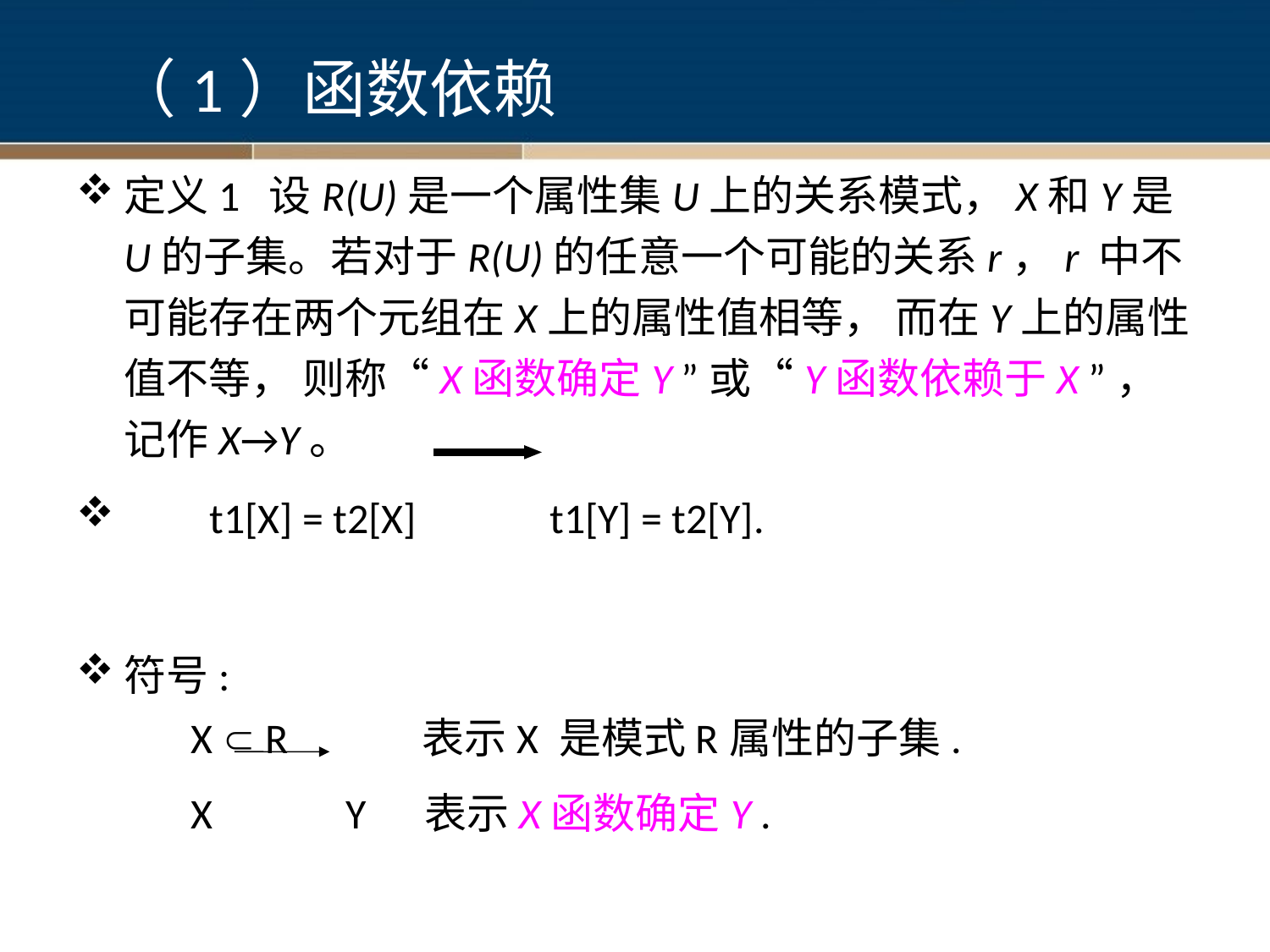

（1）函数依赖
定义1  设R(U)是一个属性集U上的关系模式，X和Y是U的子集。若对于R(U)的任意一个可能的关系r，r 中不可能存在两个元组在X上的属性值相等， 而在Y上的属性值不等， 则称“X函数确定Y ”或“Y函数依赖于X ”，记作X→Y。
         t1[X] = t2[X]              t1[Y] = t2[Y].

符号:
            X ⊂ R             表示X 是模式R属性的子集.
            X              Y     表示X函数确定Y .